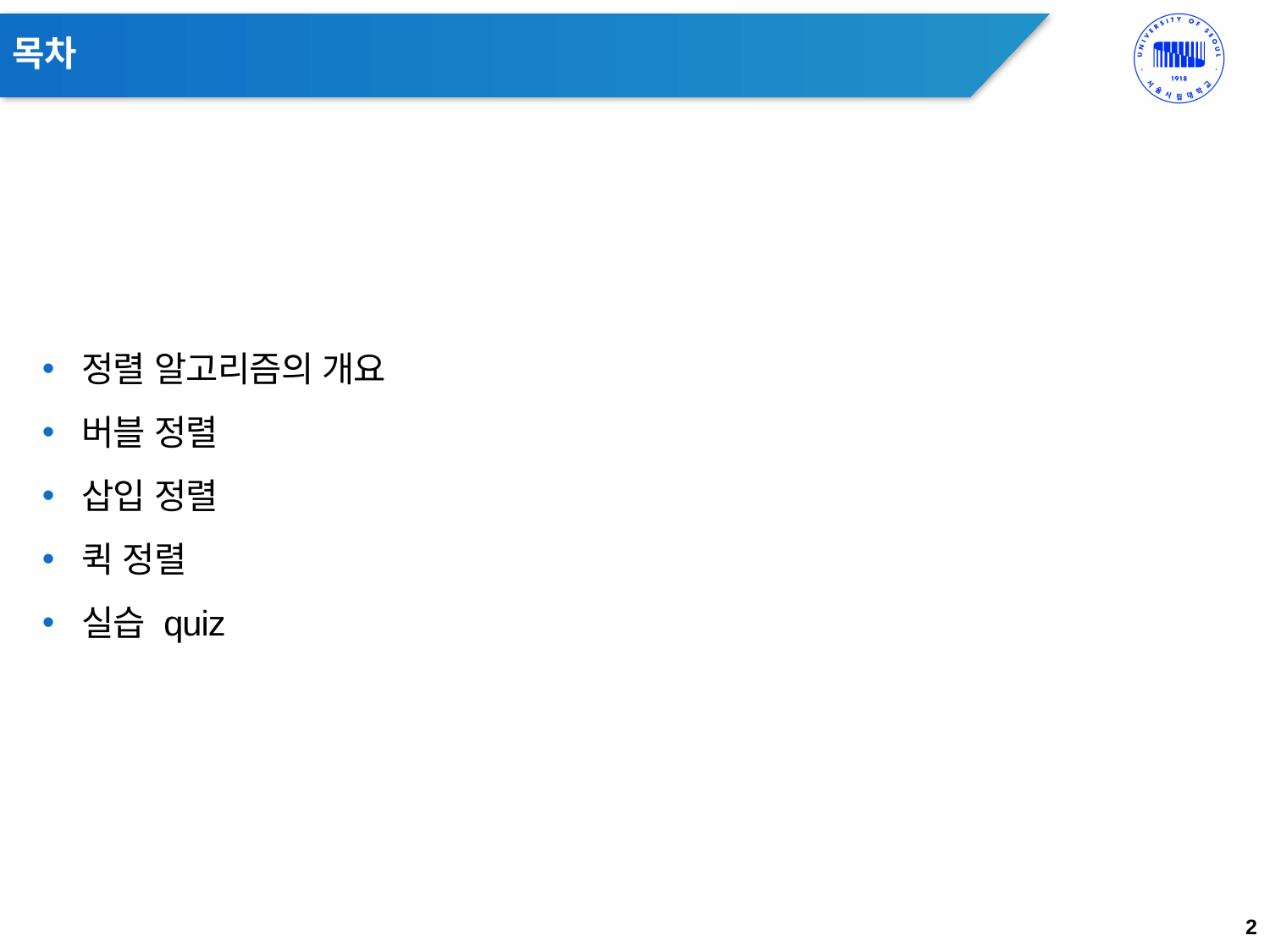

목차

정렬 알고리즘의 개요
버블 정렬
삽입 정렬
퀵 정렬
실습 quiz
2